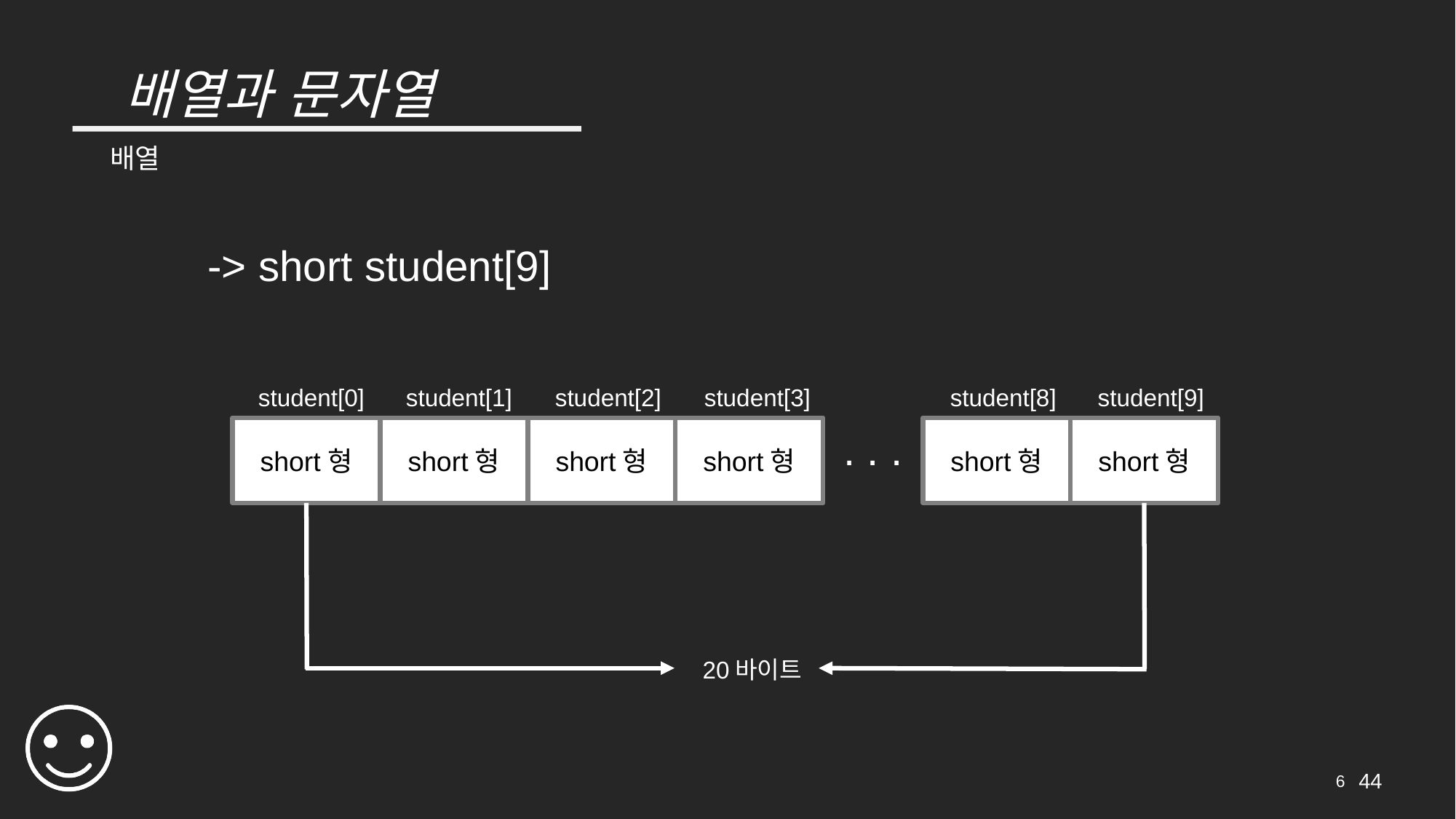

# 배열과 문자열

배열
-> short student[9]
student[0]
student[1]
student[2]
student[3]
student[8]
student[9]
short형
short형
short형
short형
. . .
short형
short형
20바이트
6